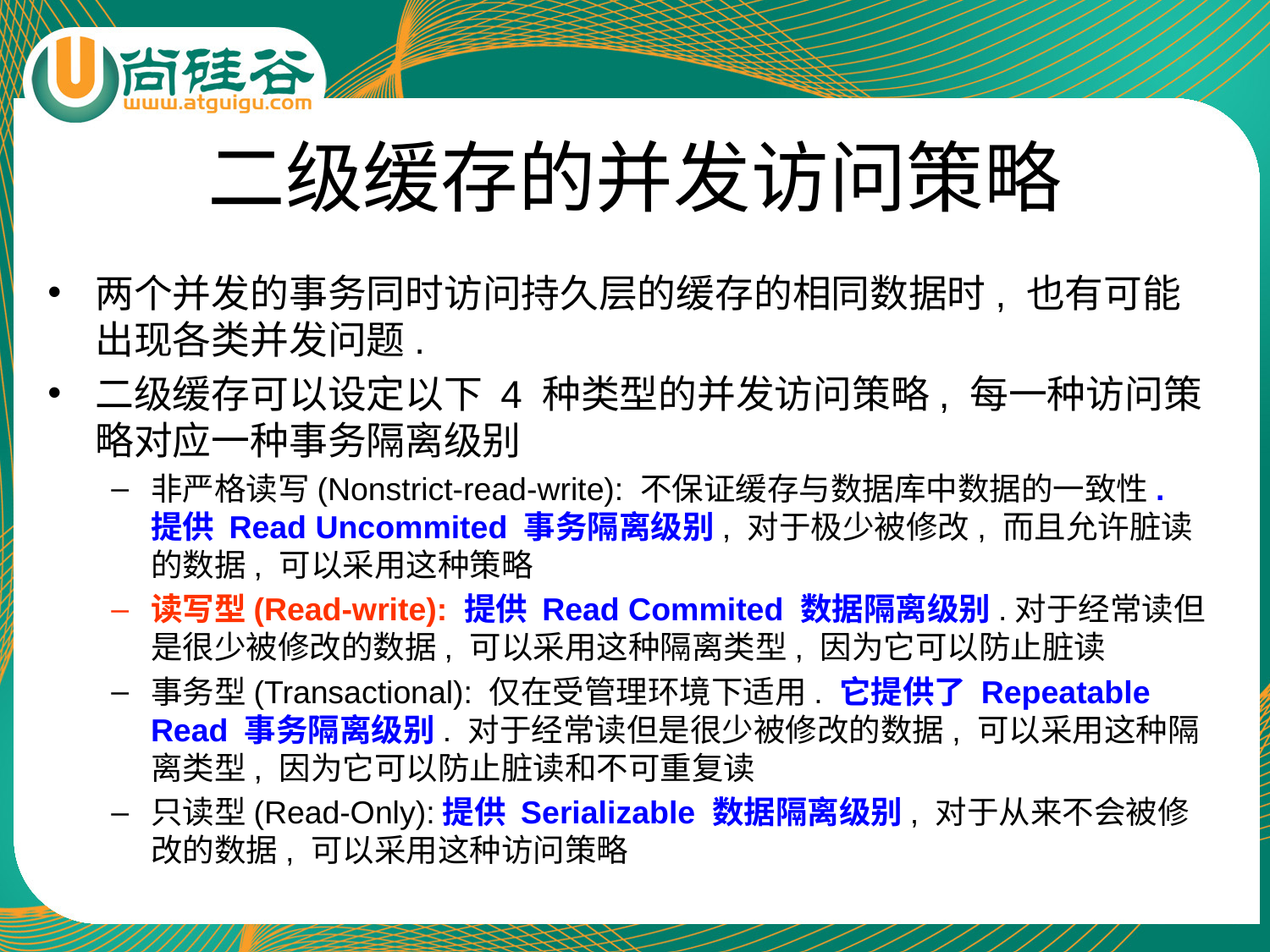

# 二级缓存的并发访问策略
两个并发的事务同时访问持久层的缓存的相同数据时, 也有可能出现各类并发问题.
二级缓存可以设定以下 4 种类型的并发访问策略, 每一种访问策略对应一种事务隔离级别
非严格读写(Nonstrict-read-write): 不保证缓存与数据库中数据的一致性. 提供 Read Uncommited 事务隔离级别, 对于极少被修改, 而且允许脏读的数据, 可以采用这种策略
读写型(Read-write): 提供 Read Commited 数据隔离级别.对于经常读但是很少被修改的数据, 可以采用这种隔离类型, 因为它可以防止脏读
事务型(Transactional): 仅在受管理环境下适用. 它提供了 Repeatable Read 事务隔离级别. 对于经常读但是很少被修改的数据, 可以采用这种隔离类型, 因为它可以防止脏读和不可重复读
只读型(Read-Only):提供 Serializable 数据隔离级别, 对于从来不会被修改的数据, 可以采用这种访问策略